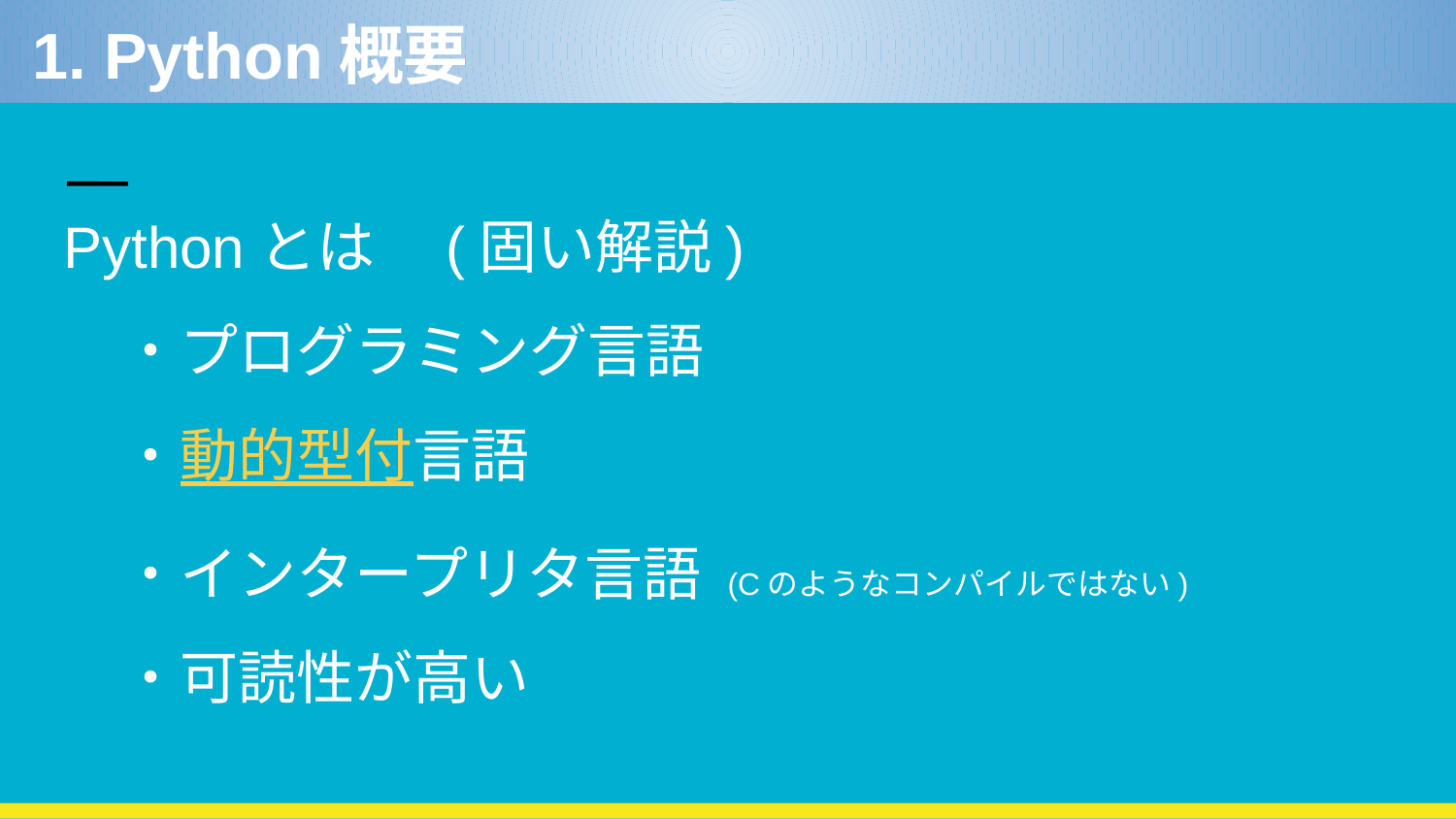

1. Python概要
Pythonとは　(固い解説)
　・プログラミング言語
　・動的型付言語
　・インタープリタ言語 (Cのようなコンパイルではない)
　・可読性が高い